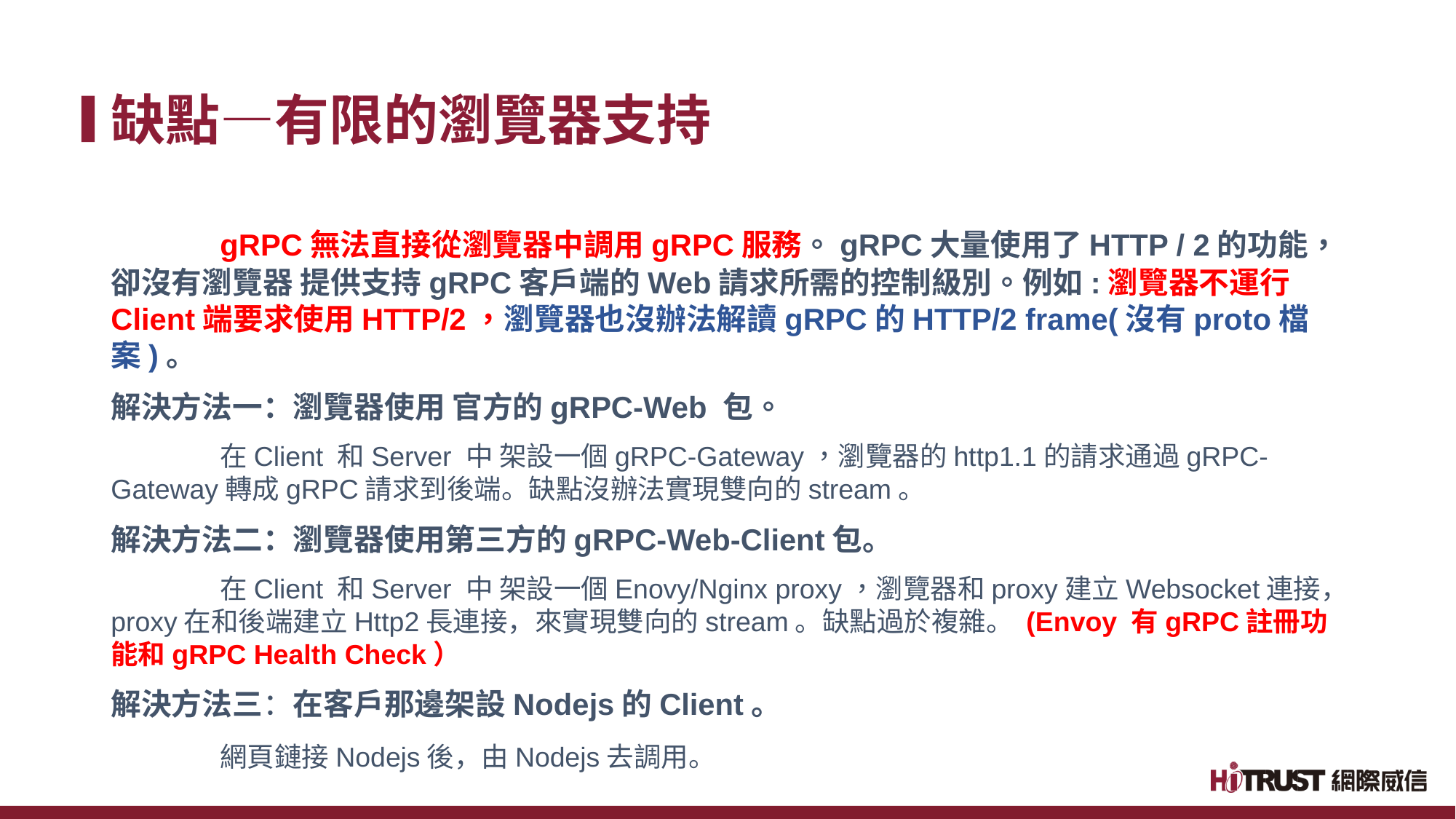

# 缺點—有限的瀏覽器支持

	gRPC無法直接從瀏覽器中調用gRPC服務。gRPC大量使用了HTTP / 2的功能，卻沒有瀏覽器 提供支持gRPC客戶端的Web請求所需的控制級別。例如:瀏覽器不運行Client端要求使用HTTP/2，瀏覽器也沒辦法解讀gRPC的HTTP/2 frame(沒有proto檔案)。
解決方法一：瀏覽器使用 官方的gRPC-Web 包。
	在Client 和Server 中 架設一個gRPC-Gateway，瀏覽器的http1.1的請求通過gRPC-Gateway轉成gRPC請求到後端。缺點沒辦法實現雙向的stream。
解決方法二：瀏覽器使用第三方的gRPC-Web-Client包。
	在Client 和Server 中 架設一個Enovy/Nginx proxy，瀏覽器和proxy建立Websocket連接，proxy在和後端建立Http2長連接，來實現雙向的stream。缺點過於複雜。 (Envoy 有gRPC註冊功能和gRPC Health Check）
解決方法三：在客戶那邊架設Nodejs的Client。
	網頁鏈接Nodejs後，由Nodejs去調用。